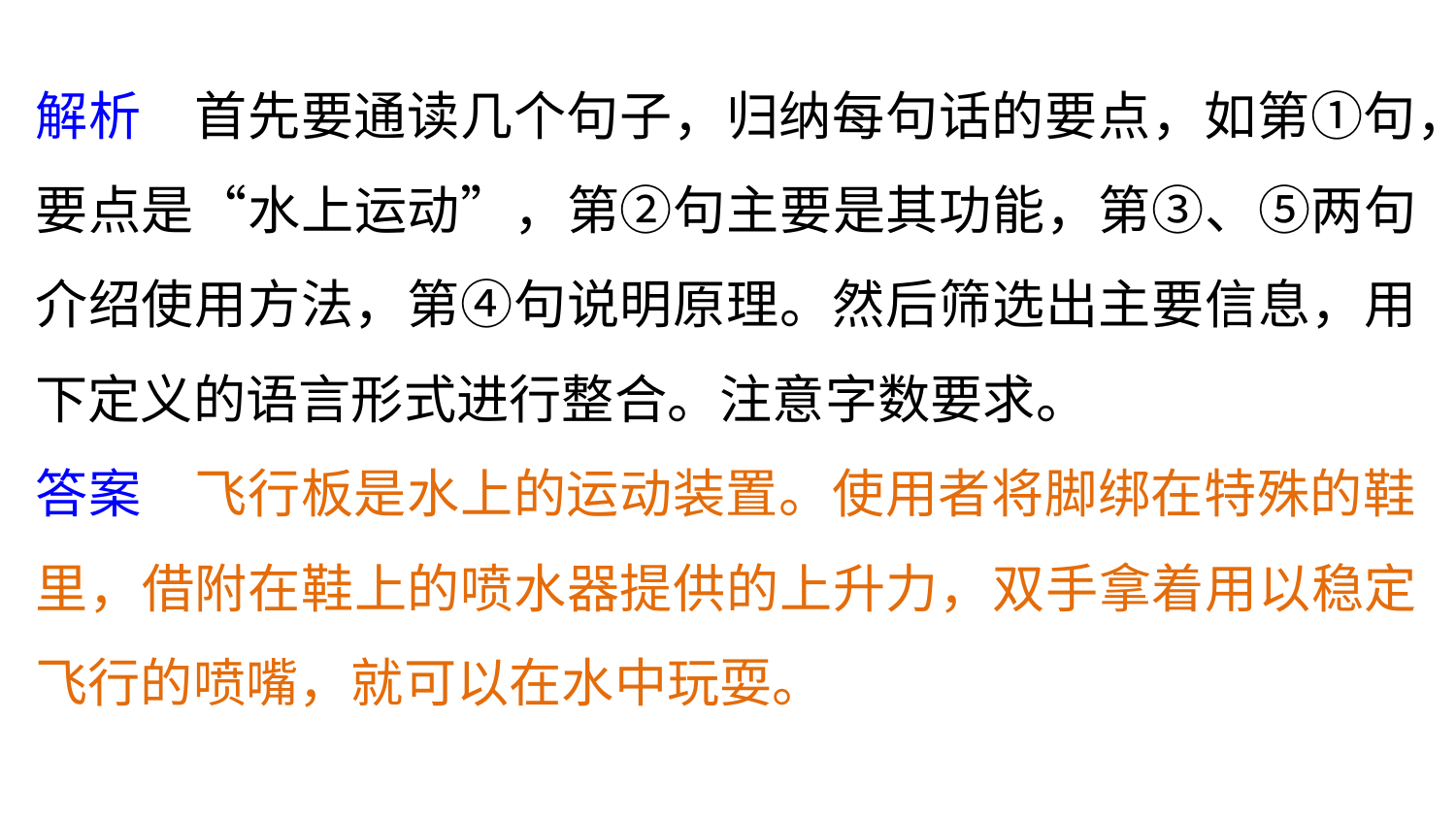

解析　首先要通读几个句子，归纳每句话的要点，如第①句，要点是“水上运动”，第②句主要是其功能，第③、⑤两句介绍使用方法，第④句说明原理。然后筛选出主要信息，用下定义的语言形式进行整合。注意字数要求。
答案　飞行板是水上的运动装置。使用者将脚绑在特殊的鞋里，借附在鞋上的喷水器提供的上升力，双手拿着用以稳定飞行的喷嘴，就可以在水中玩耍。